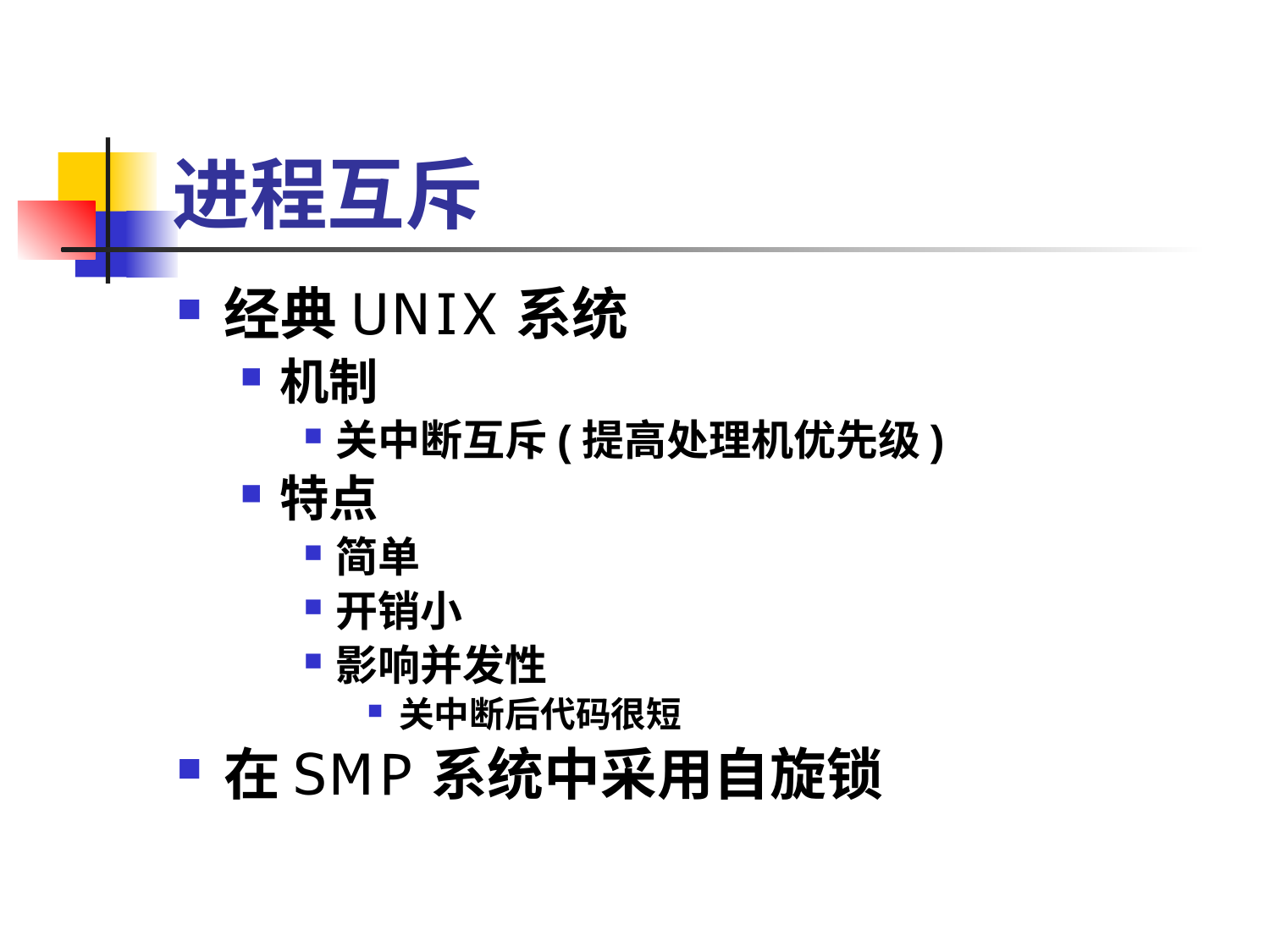

# 进程互斥
经典UNIX系统
机制
关中断互斥(提高处理机优先级)
特点
简单
开销小
影响并发性
关中断后代码很短
在SMP系统中采用自旋锁